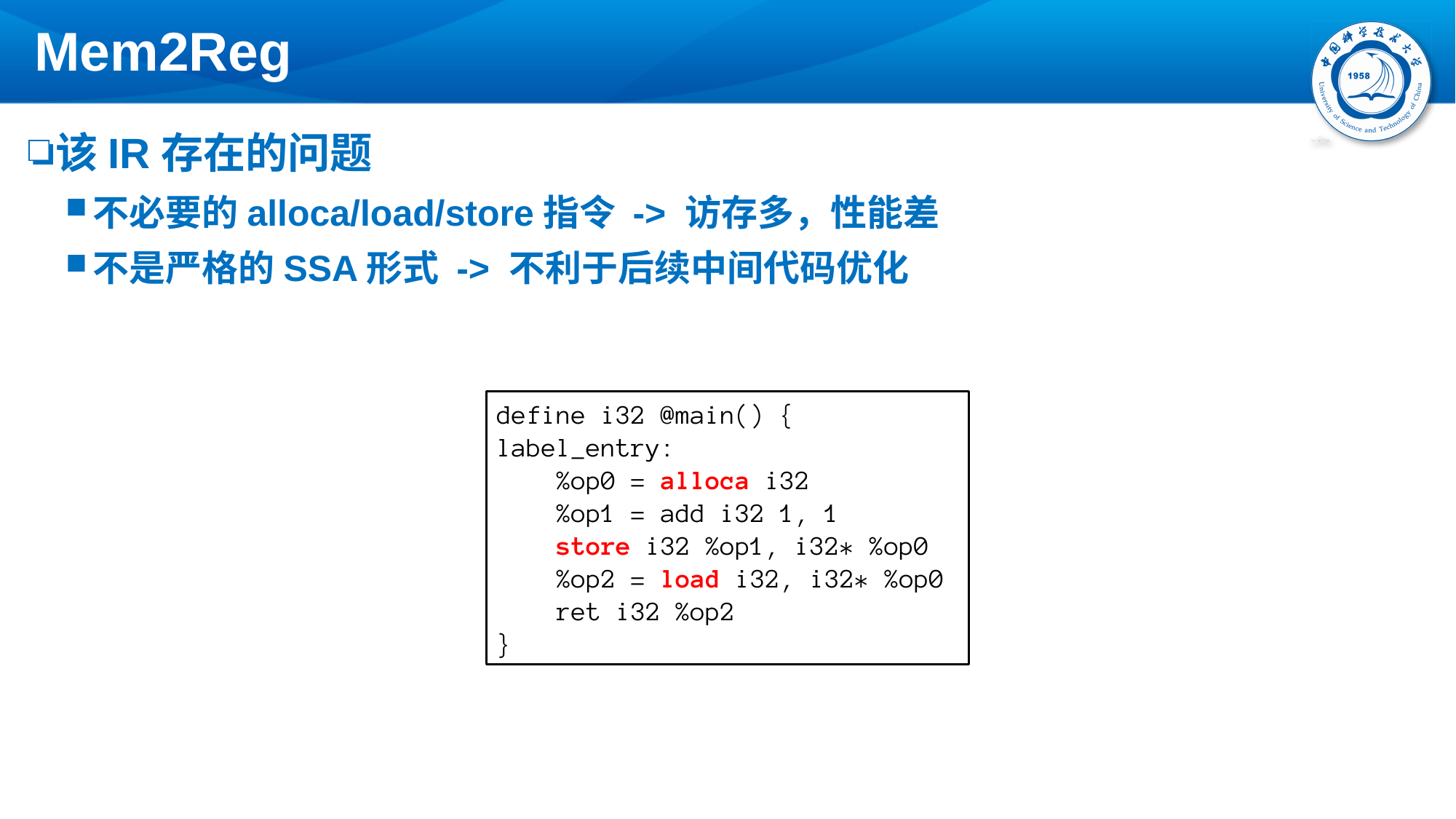

# Mem2Reg
该IR存在的问题
不必要的alloca/load/store指令 -> 访存多，性能差
不是严格的SSA形式 -> 不利于后续中间代码优化
define i32 @main() {
label_entry:
    %op0 = alloca i32
    %op1 = add i32 1, 1
    store i32 %op1, i32* %op0
    %op2 = load i32, i32* %op0
    ret i32 %op2
}